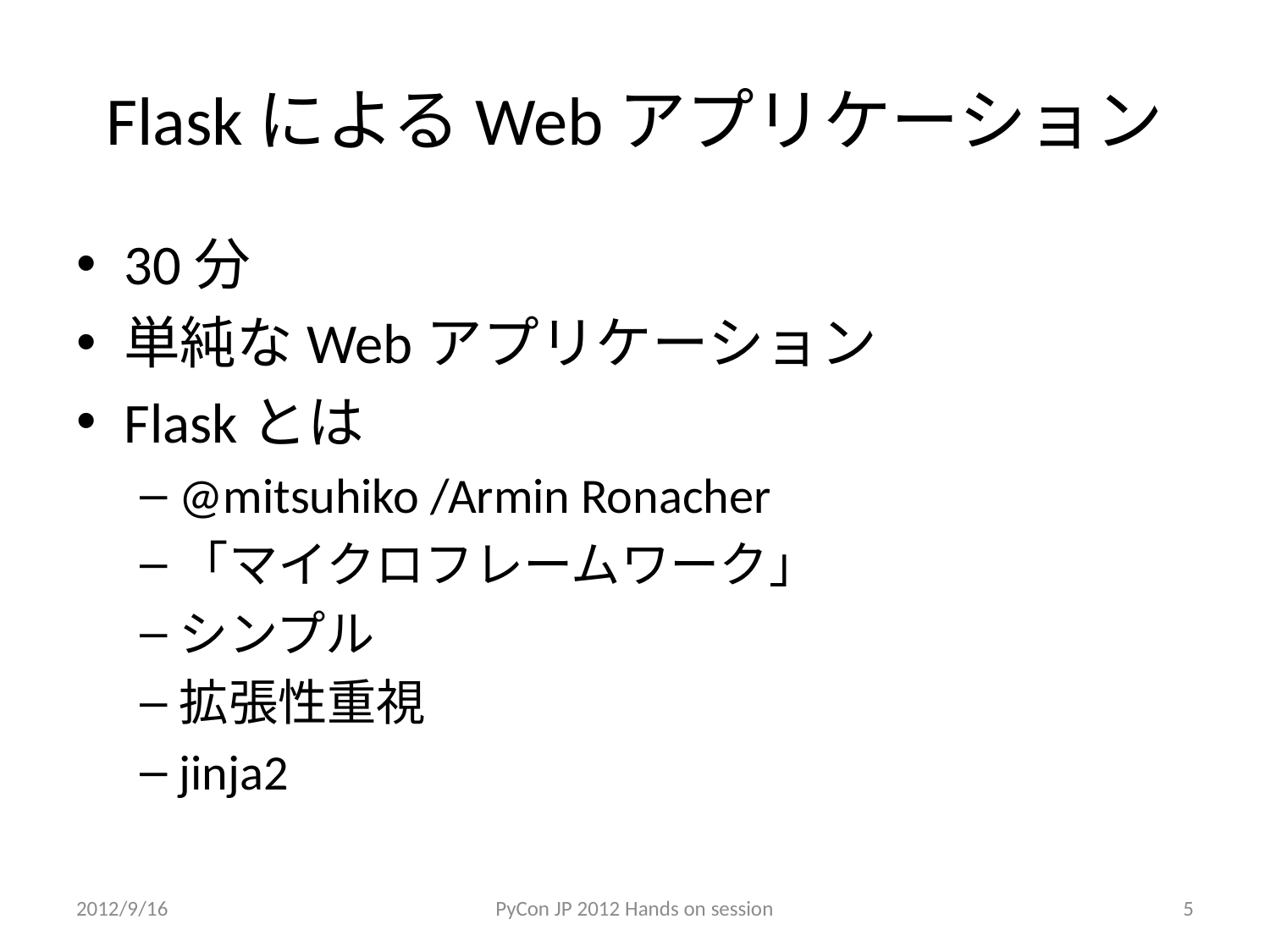

# FlaskによるWebアプリケーション
30分
単純なWebアプリケーション
Flaskとは
@mitsuhiko /Armin Ronacher
「マイクロフレームワーク」
シンプル
拡張性重視
jinja2

2012/9/16
PyCon JP 2012 Hands on session
5